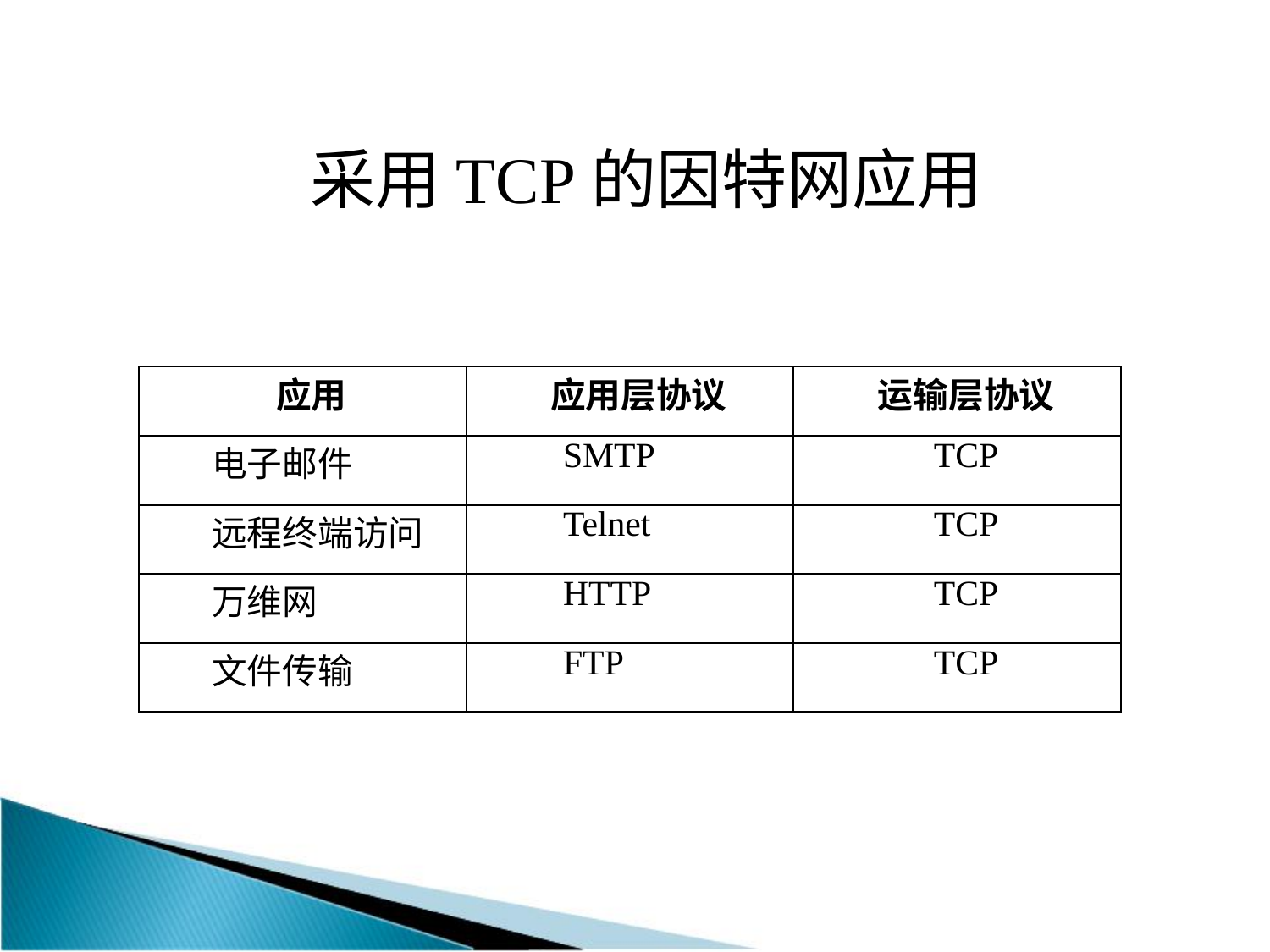

采用TCP的因特网应用

| 应用 | 应用层协议 | 运输层协议 |
| --- | --- | --- |
| 电子邮件 | SMTP | TCP |
| 远程终端访问 | Telnet | TCP |
| 万维网 | HTTP | TCP |
| 文件传输 | FTP | TCP |